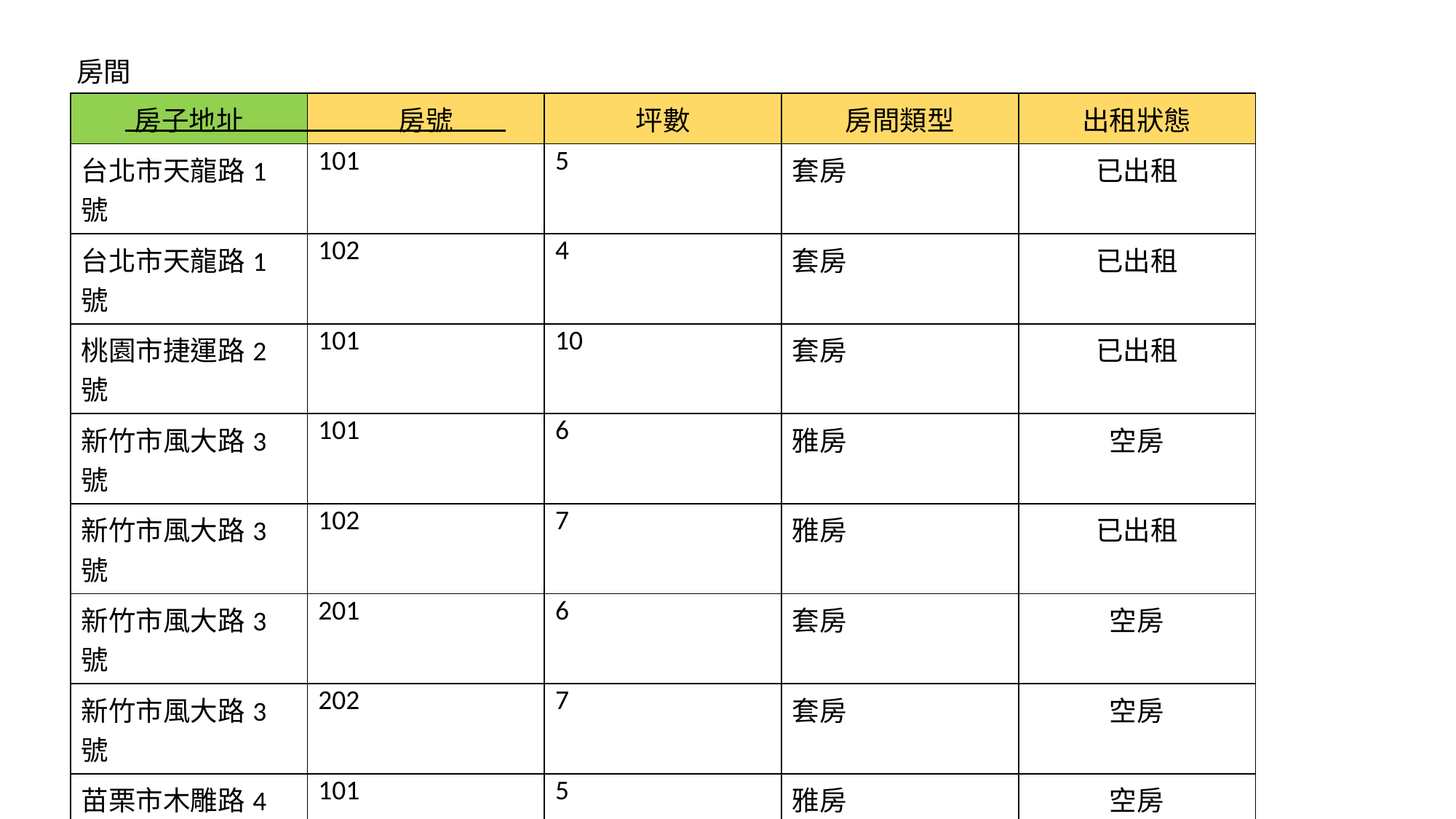

房間
| 房子地址 | 房號 | 坪數 | 房間類型 | 出租狀態 |
| --- | --- | --- | --- | --- |
| 台北市天龍路1號 | 101 | 5 | 套房 | 已出租 |
| 台北市天龍路1號 | 102 | 4 | 套房 | 已出租 |
| 桃園市捷運路2號 | 101 | 10 | 套房 | 已出租 |
| 新竹市風大路3號 | 101 | 6 | 雅房 | 空房 |
| 新竹市風大路3號 | 102 | 7 | 雅房 | 已出租 |
| 新竹市風大路3號 | 201 | 6 | 套房 | 空房 |
| 新竹市風大路3號 | 202 | 7 | 套房 | 空房 |
| 苗栗市木雕路4號 | 101 | 5 | 雅房 | 空房 |
| 苗栗市木雕路4號 | 102 | 4 | 雅房 | 空房 |
| 苗栗市木雕路4號 | 201 | 6 | 雅房 | 空房 |
| 苗栗市木雕路4號 | 202 | 3 | 雅房 | 已出租 |